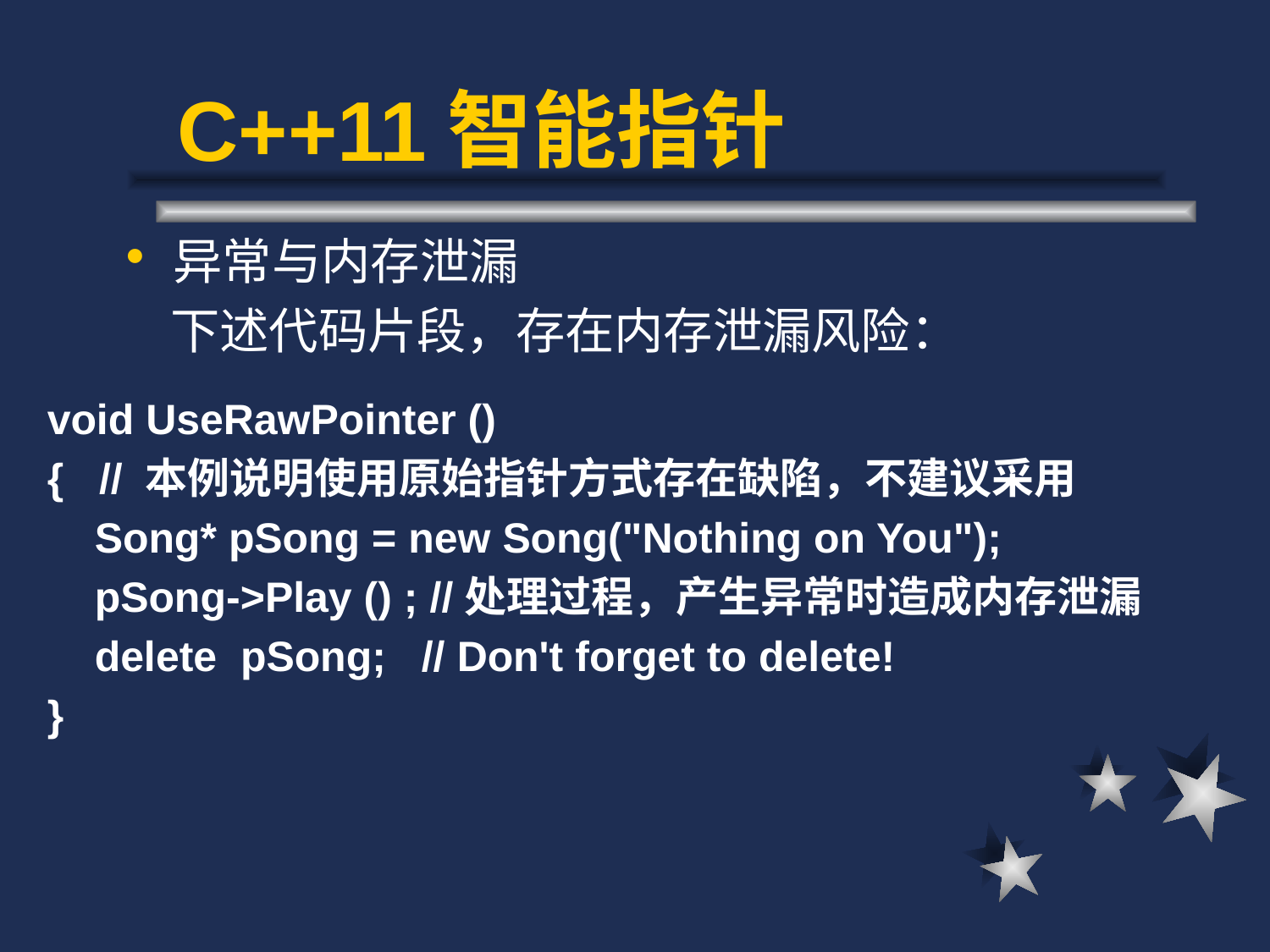

# C++11智能指针
异常与内存泄漏
   下述代码片段，存在内存泄漏风险：

void UseRawPointer ()
{   // 本例说明使用原始指针方式存在缺陷，不建议采用
    Song* pSong = new Song("Nothing on You");
    pSong->Play () ; //处理过程，产生异常时造成内存泄漏
    delete  pSong;   // Don't forget to delete!
}